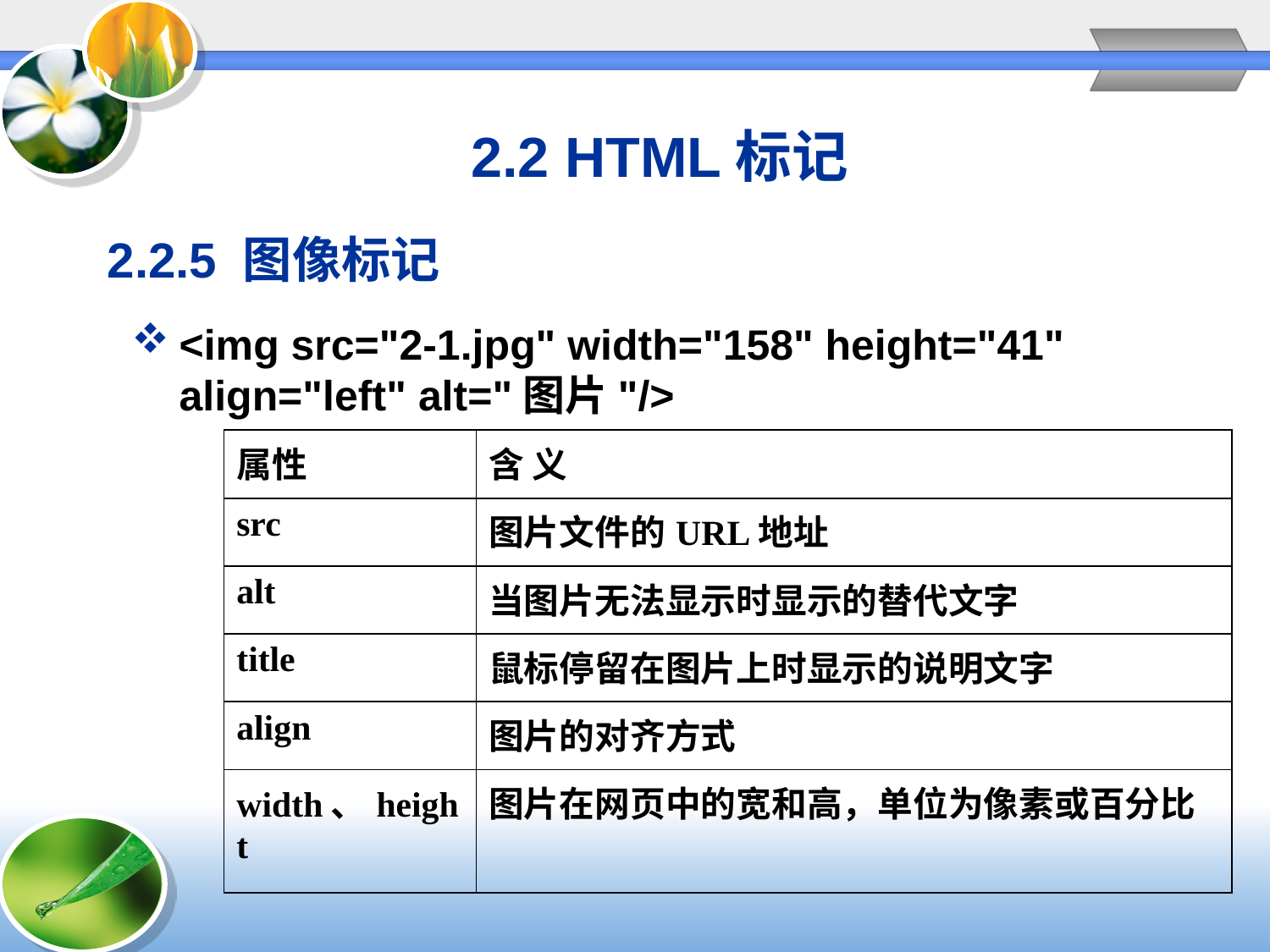

# 2.2 HTML标记
2.2.5 图像标记
<img src="2-1.jpg" width="158" height="41" align="left" alt="图片"/>
| 属性 | 含 义 |
| --- | --- |
| src | 图片文件的URL地址 |
| alt | 当图片无法显示时显示的替代文字 |
| title | 鼠标停留在图片上时显示的说明文字 |
| align | 图片的对齐方式 |
| width、height | 图片在网页中的宽和高，单位为像素或百分比 |